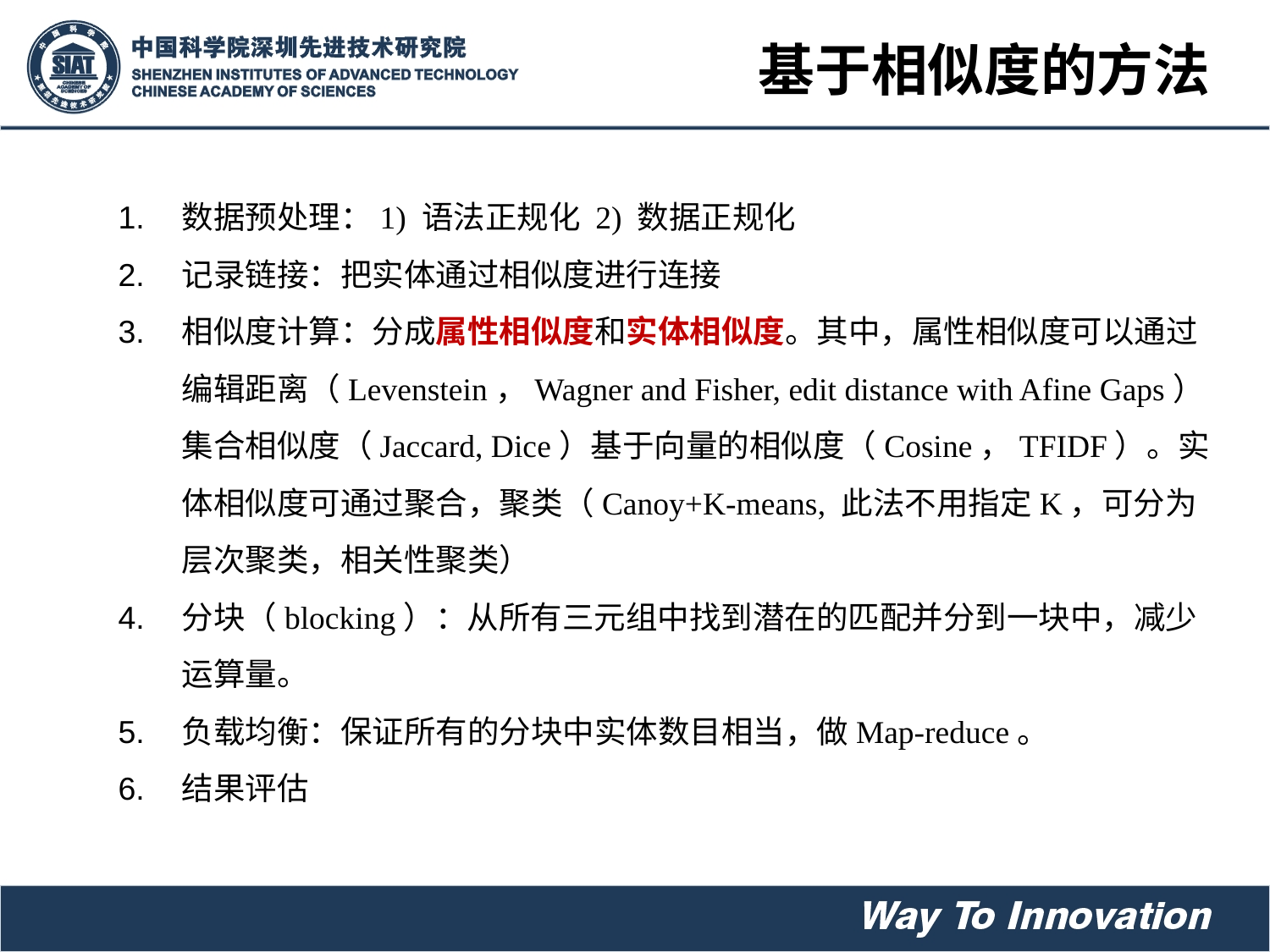

基于相似度的方法
数据预处理：1) 语法正规化 2) 数据正规化
记录链接：把实体通过相似度进行连接
相似度计算：分成属性相似度和实体相似度。其中，属性相似度可以通过编辑距离（Levenstein，Wagner and Fisher, edit distance with Afine Gaps）集合相似度（Jaccard, Dice）基于向量的相似度（Cosine，TFIDF）。实体相似度可通过聚合，聚类（Canoy+K-means, 此法不用指定K，可分为层次聚类，相关性聚类）
分块（blocking）：从所有三元组中找到潜在的匹配并分到一块中，减少运算量。
负载均衡：保证所有的分块中实体数目相当，做Map-reduce。
结果评估